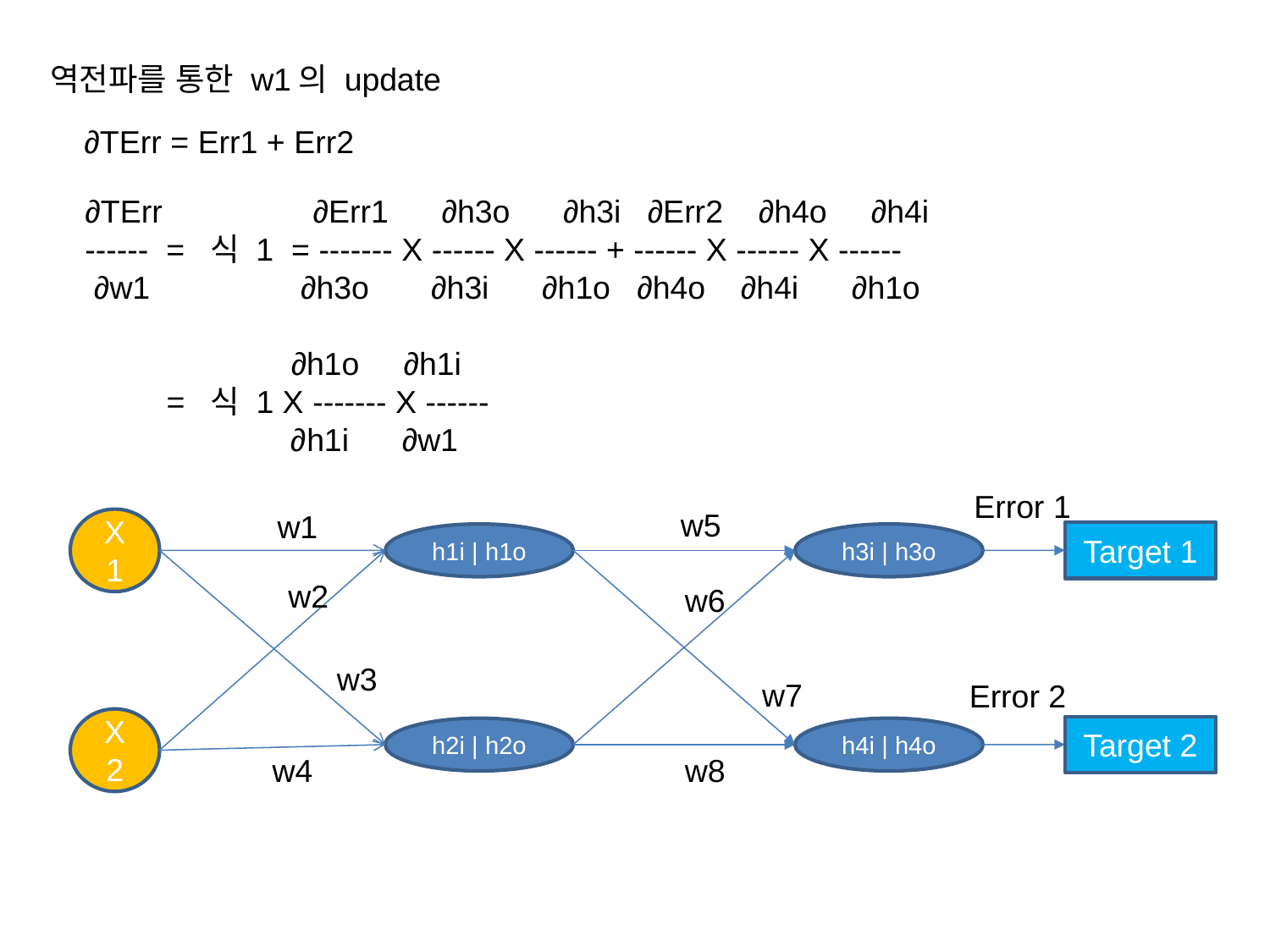

역전파를 통한 w1의 update
∂TErr = Err1 + Err2
∂TErr                 ∂Err1      ∂h3o      ∂h3i   ∂Err2    ∂h4o     ∂h4i
------  =  식 1  = ------- X ------ X ------ + ------ X ------ X ------
 ∂w1                 ∂h3o       ∂h3i      ∂h1o   ∂h4o    ∂h4i      ∂h1o
                       ∂h1o     ∂h1i
         =  식 1 X ------- X ------
                       ∂h1i      ∂w1
Error 1
w5
w1
X1
Target 1
h1i | h1o
h3i | h3o
w2
w6
w3
w7
Error 2
X2
Target 2
h2i | h2o
h4i | h4o
w4
w8